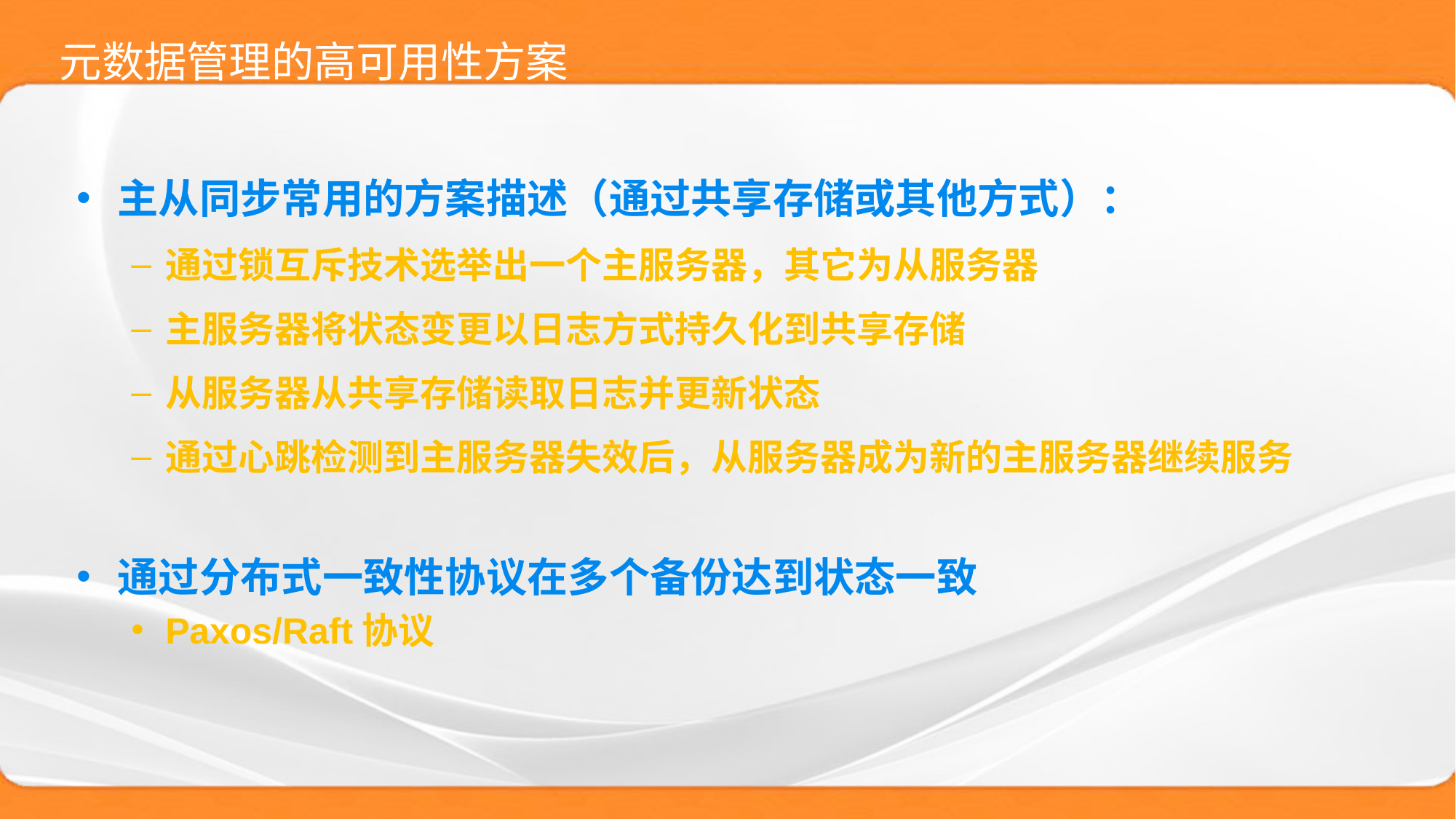

# 元数据管理的高可用性方案

主从同步常用的方案描述（通过共享存储或其他方式）：
通过锁互斥技术选举出一个主服务器，其它为从服务器
主服务器将状态变更以日志方式持久化到共享存储
从服务器从共享存储读取日志并更新状态
通过心跳检测到主服务器失效后，从服务器成为新的主服务器继续服务

通过分布式一致性协议在多个备份达到状态一致
Paxos/Raft协议